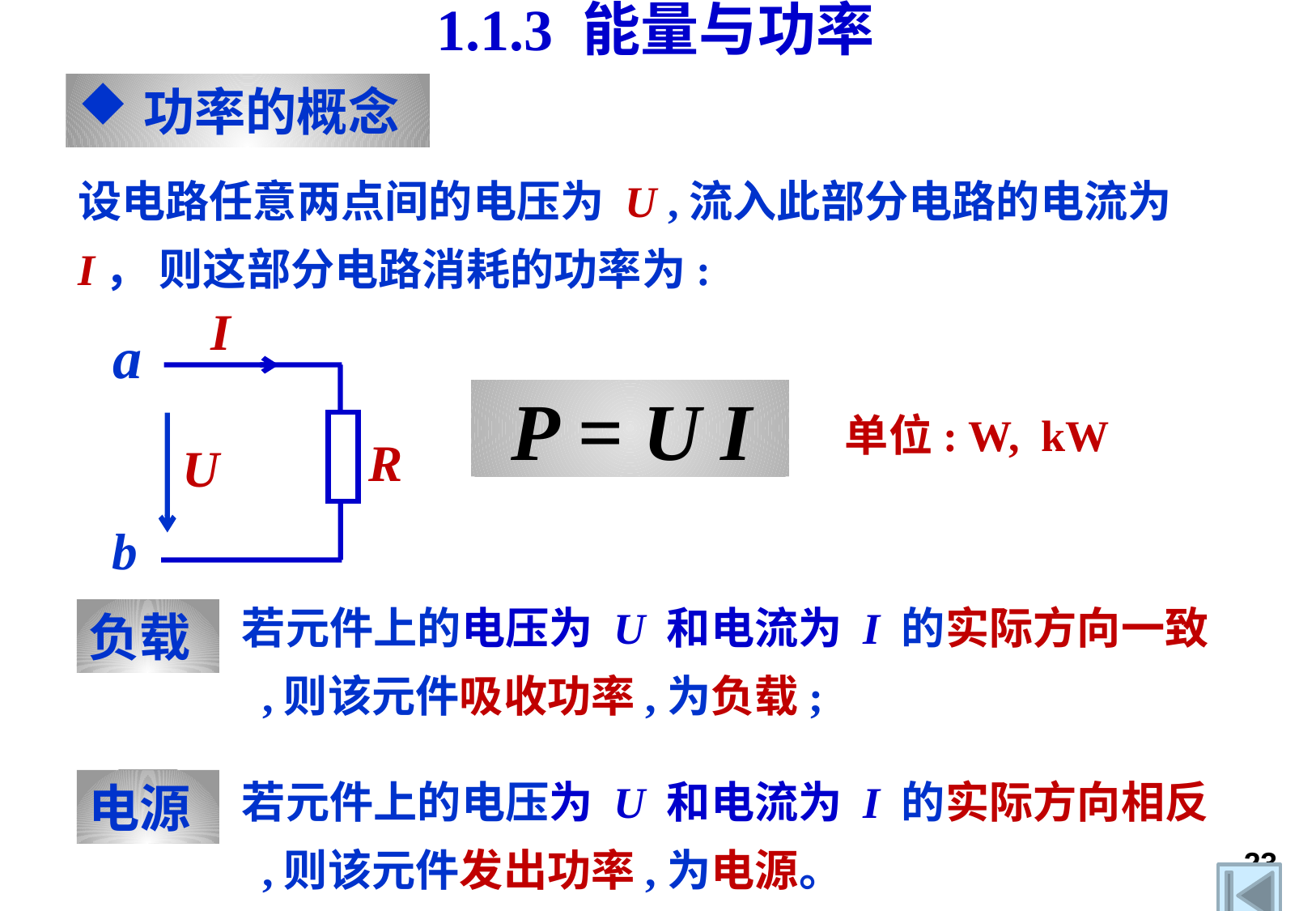

1.1.3 能量与功率
功率的概念
设电路任意两点间的电压为 U ,流入此部分电路的电流为 I， 则这部分电路消耗的功率为:
I

R
U
b

a
  P = U I
单位: W,  kW
若元件上的电压为 U 和电流为 I 的实际方向一致 ,则该元件吸收功率,为负载;
负载
若元件上的电压为 U 和电流为 I 的实际方向相反 ,则该元件发出功率,为电源。
电源